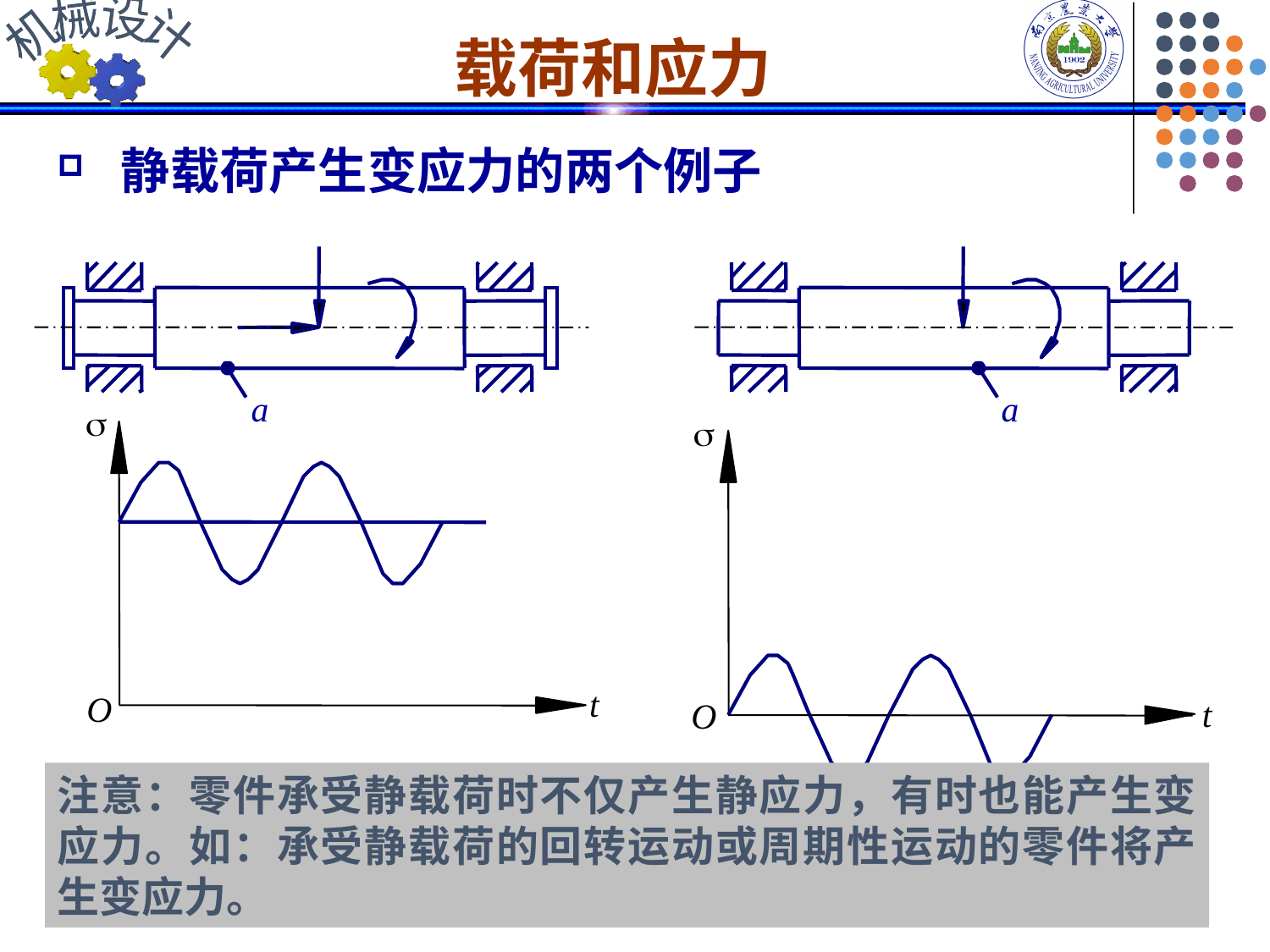

载荷和应力
静载荷产生变应力的两个例子

a

a
σ

t
O

σ

t
O

注意：零件承受静载荷时不仅产生静应力，有时也能产生变应力。如：承受静载荷的回转运动或周期性运动的零件将产生变应力。